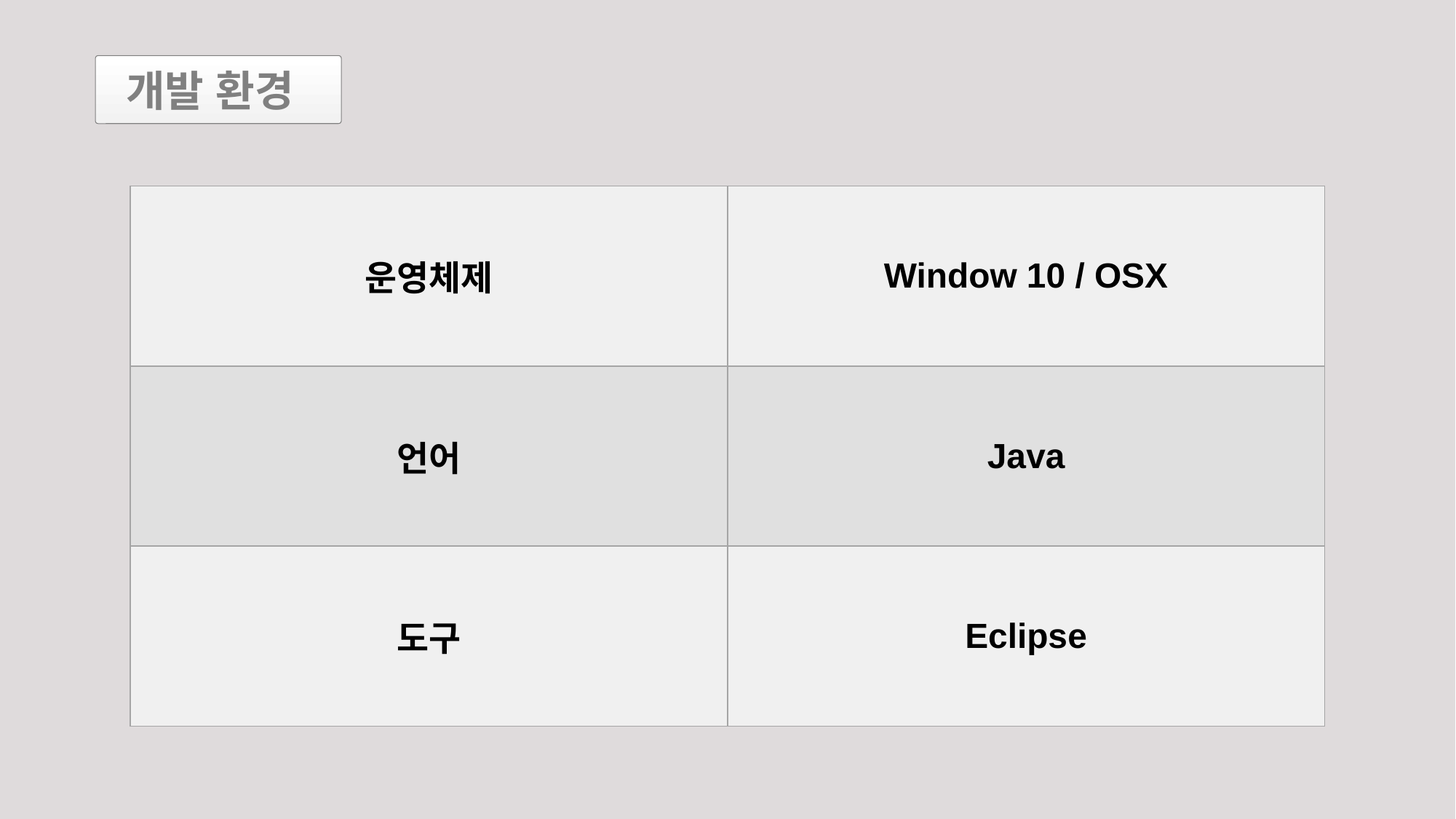

개발 환경
| 운영체제 | Window 10 / OSX |
| --- | --- |
| 언어 | Java |
| 도구 | Eclipse |